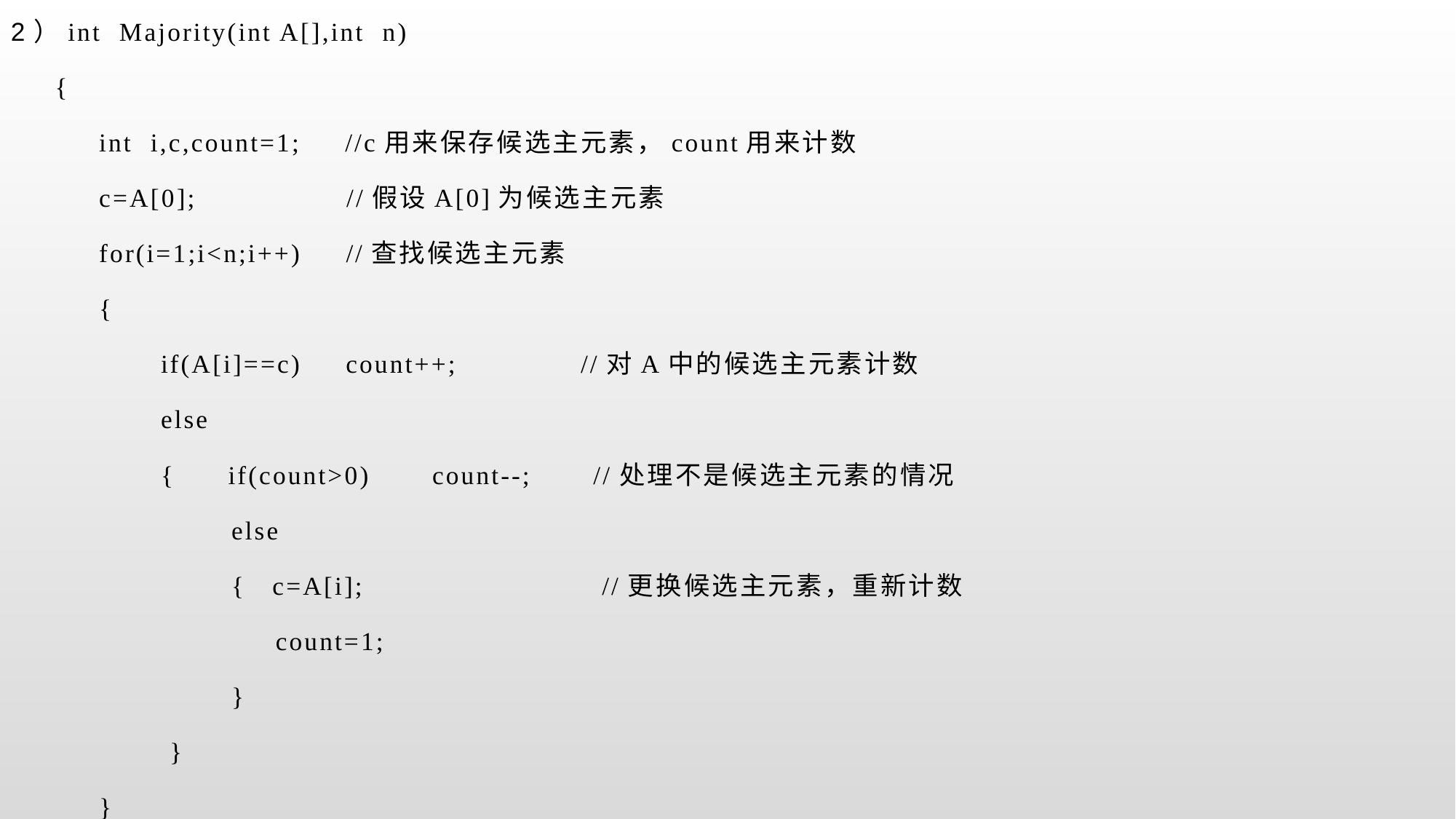

2）int  Majority(int A[],int  n)
     {
          int  i,c,count=1;     //c用来保存候选主元素，count用来计数
          c=A[0];                 //假设A[0]为候选主元素
          for(i=1;i<n;i++)     //查找候选主元素
          {
                 if(A[i]==c)     count++;              //对A中的候选主元素计数
                 else
                 {      if(count>0)       count--;       //处理不是候选主元素的情况
                         else
                         {   c=A[i];                           //更换候选主元素，重新计数
                              count=1;
                         }
                  }
          }